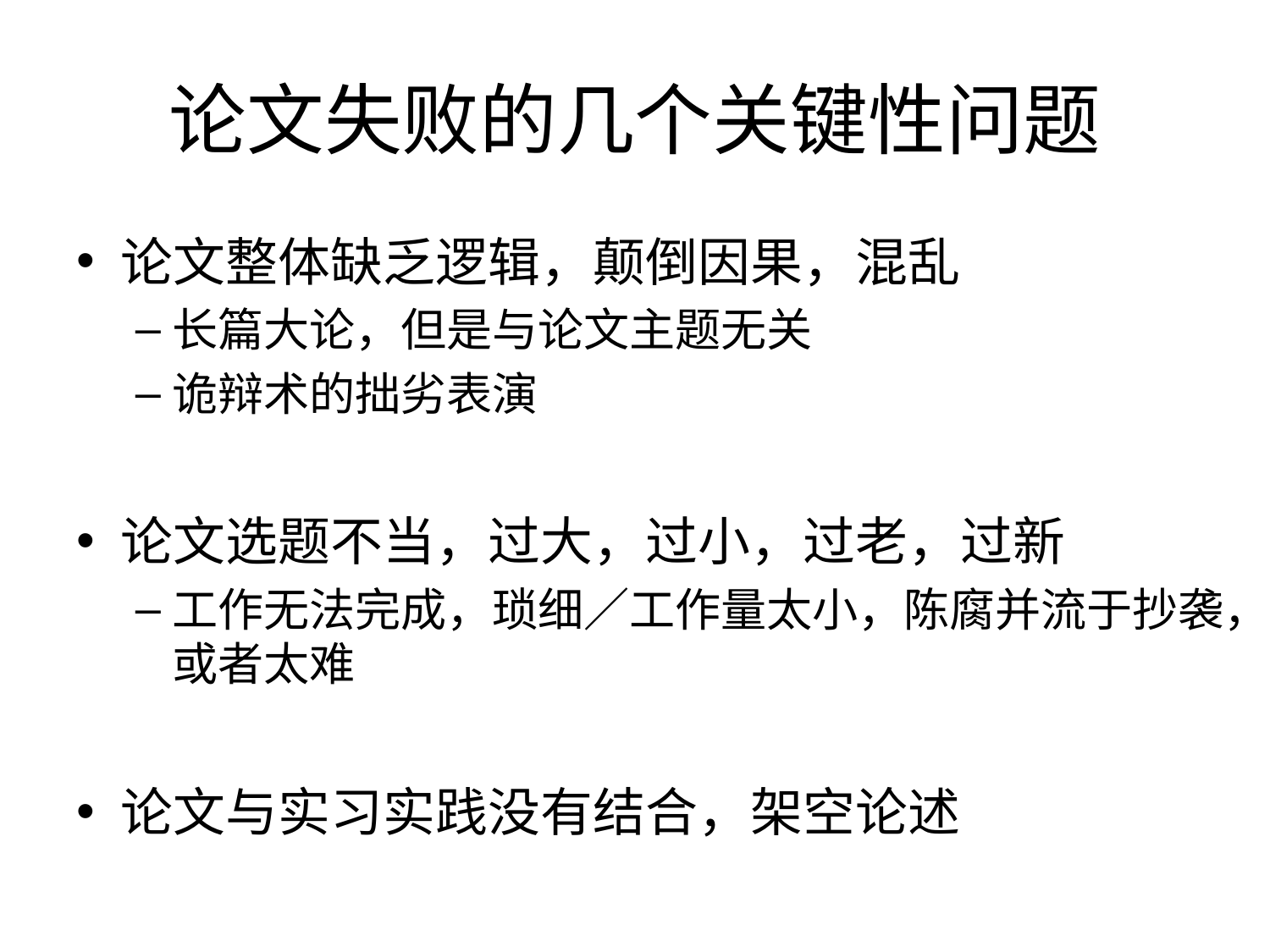

# 论文失败的几个关键性问题
论文整体缺乏逻辑，颠倒因果，混乱
长篇大论，但是与论文主题无关
诡辩术的拙劣表演

论文选题不当，过大，过小，过老，过新
工作无法完成，琐细／工作量太小，陈腐并流于抄袭，或者太难

论文与实习实践没有结合，架空论述